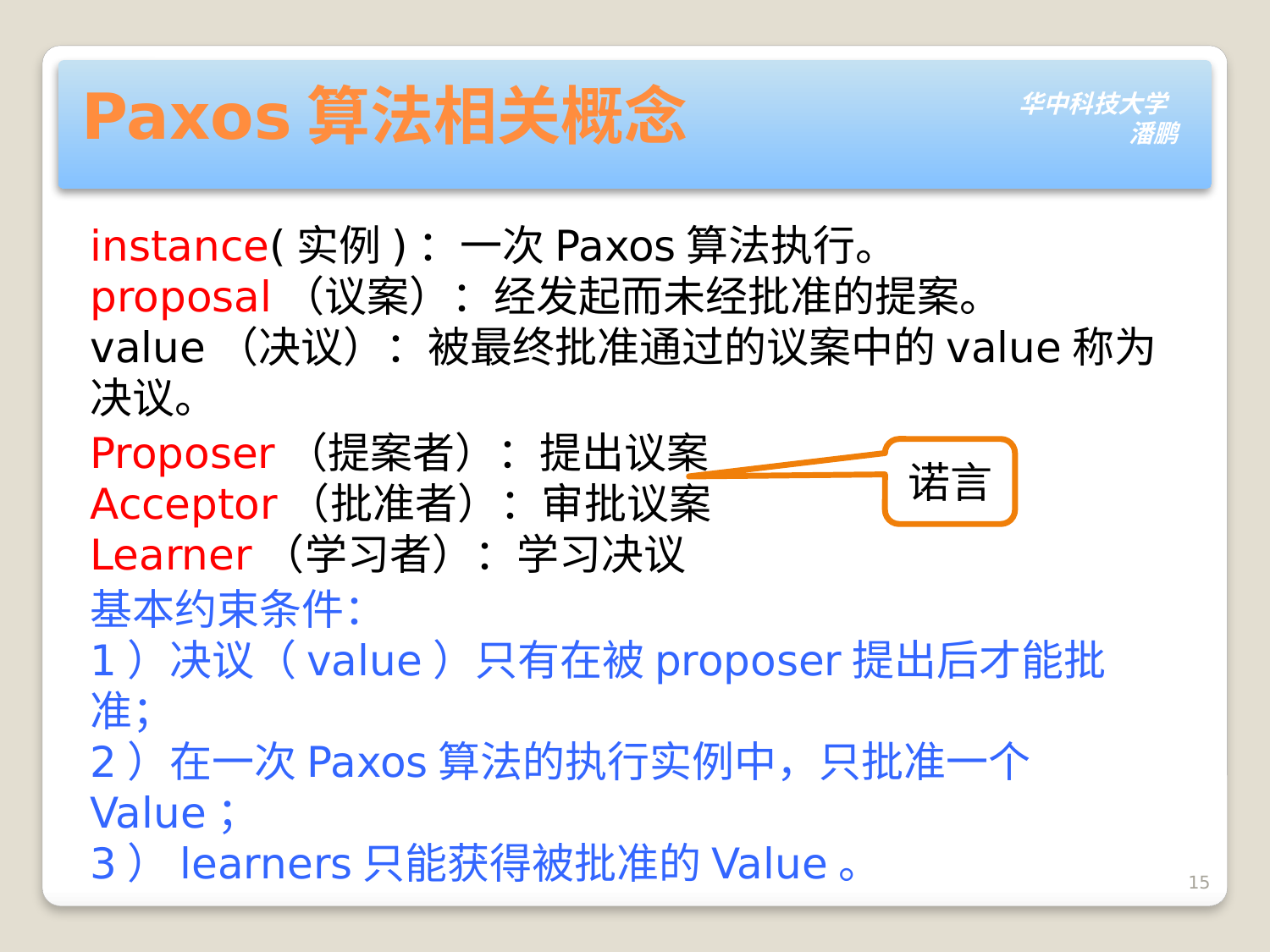

# Paxos算法相关概念
instance(实例)：一次Paxos算法执行。
proposal（议案）：经发起而未经批准的提案。
value（决议）：被最终批准通过的议案中的value称为决议。
Proposer（提案者）：提出议案
Acceptor（批准者）：审批议案
Learner（学习者）：学习决议
基本约束条件：
1）决议（value）只有在被proposer提出后才能批准；
2）在一次Paxos算法的执行实例中，只批准一个Value；
3）learners只能获得被批准的Value。
诺言
15